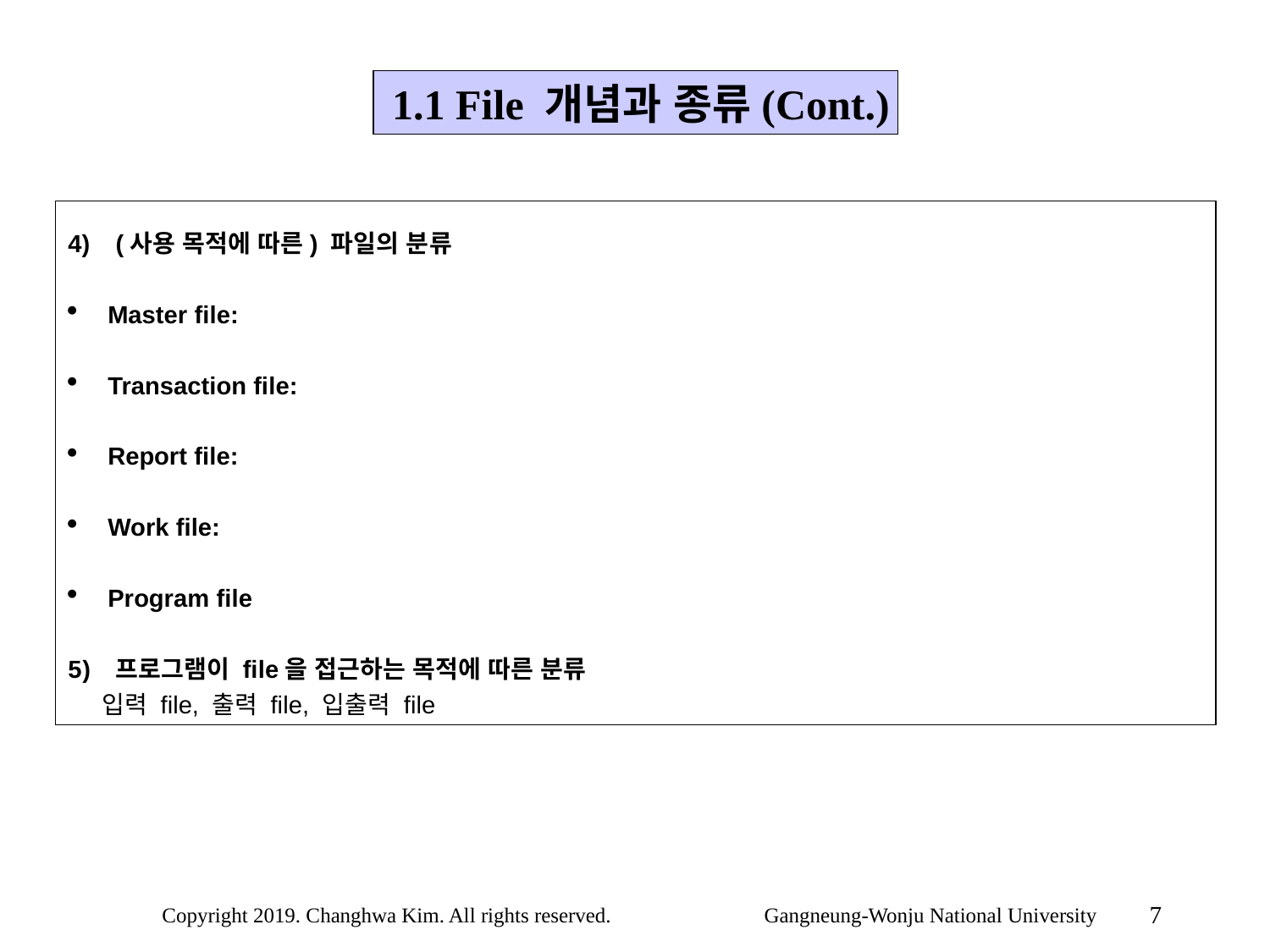

1.1 File 개념과 종류(Cont.)

(사용 목적에 따른) 파일의 분류

Master file:

Transaction file:

Report file:

Work file:

Program file

프로그램이 file을 접근하는 목적에 따른 분류
    입력 file, 출력 file, 입출력 file
7
Copyright 2019. Changhwa Kim. All rights reserved.                             Gangneung-Wonju National University